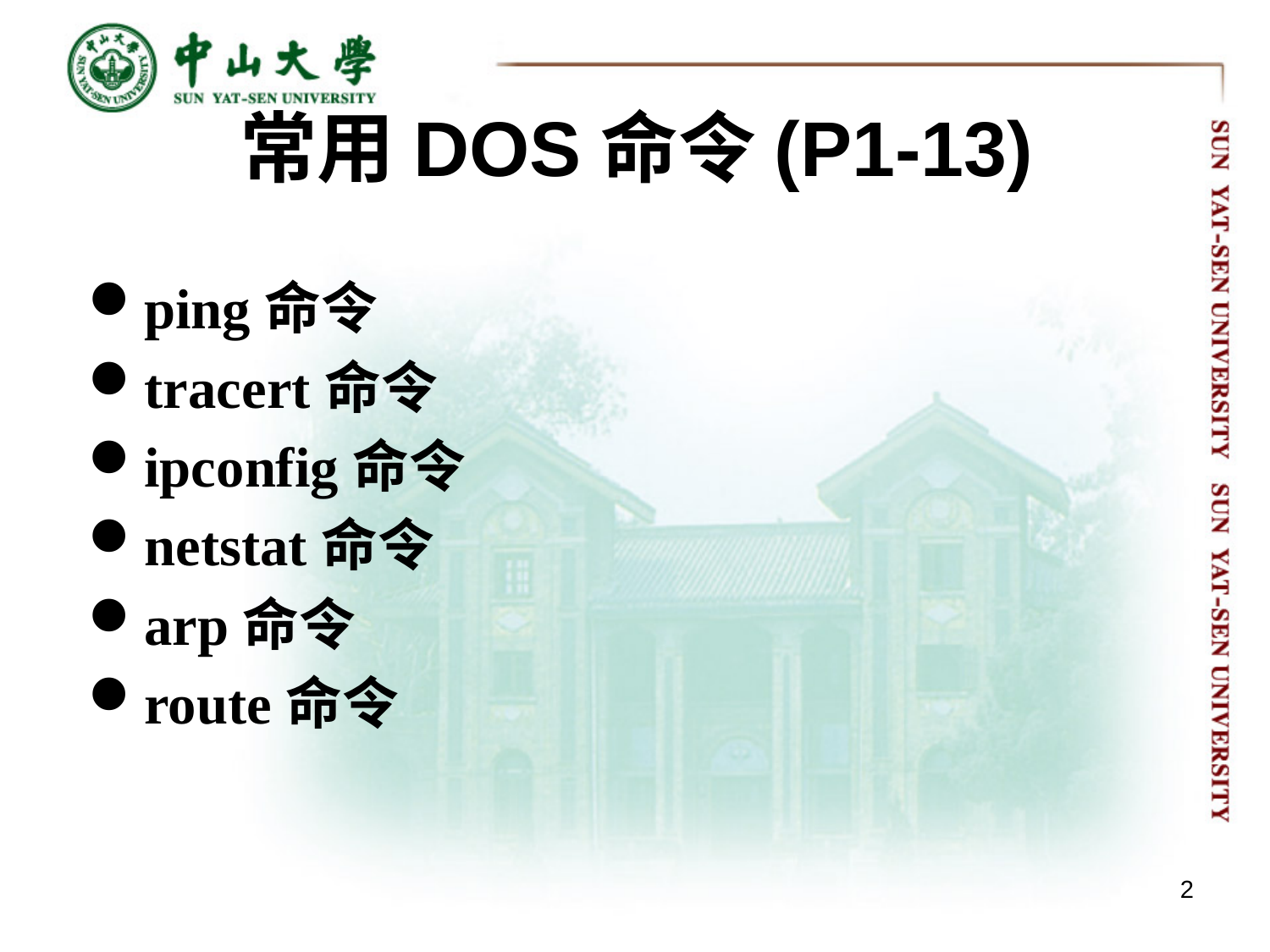

# 常用DOS命令(P1-13)
ping命令
tracert命令
ipconfig命令
netstat命令
arp命令
route命令

2